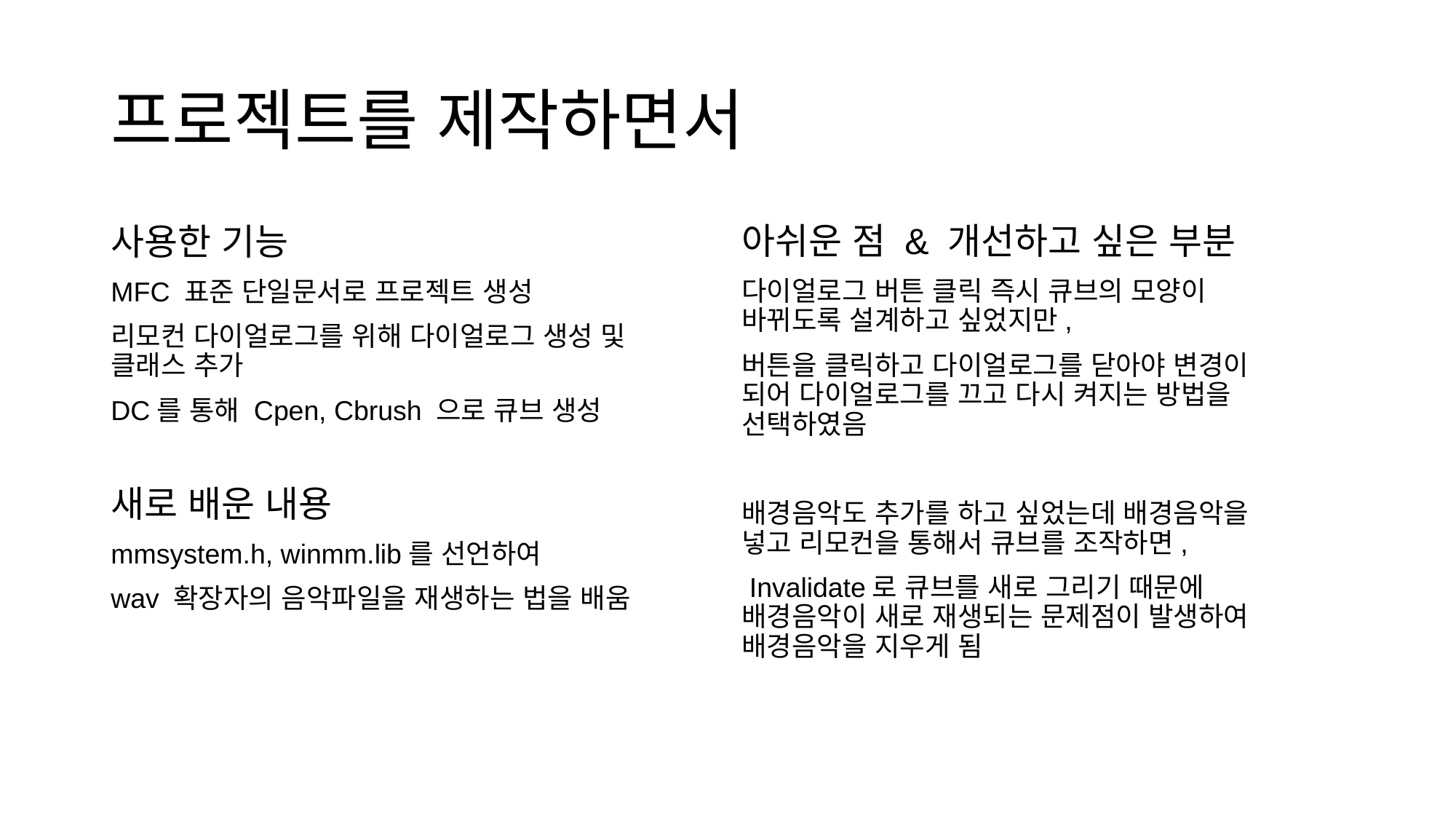

# 프로젝트를 제작하면서
아쉬운 점 & 개선하고 싶은 부분
다이얼로그 버튼 클릭 즉시 큐브의 모양이 바뀌도록 설계하고 싶었지만,
버튼을 클릭하고 다이얼로그를 닫아야 변경이 되어 다이얼로그를 끄고 다시 켜지는 방법을 선택하였음

배경음악도 추가를 하고 싶었는데 배경음악을 넣고 리모컨을 통해서 큐브를 조작하면,
 Invalidate로 큐브를 새로 그리기 때문에 배경음악이 새로 재생되는 문제점이 발생하여  배경음악을 지우게 됨
사용한 기능
MFC 표준 단일문서로 프로젝트 생성
리모컨 다이얼로그를 위해 다이얼로그 생성 및 클래스 추가
DC를 통해 Cpen, Cbrush 으로 큐브 생성

새로 배운 내용
mmsystem.h, winmm.lib를 선언하여
wav 확장자의 음악파일을 재생하는 법을 배움